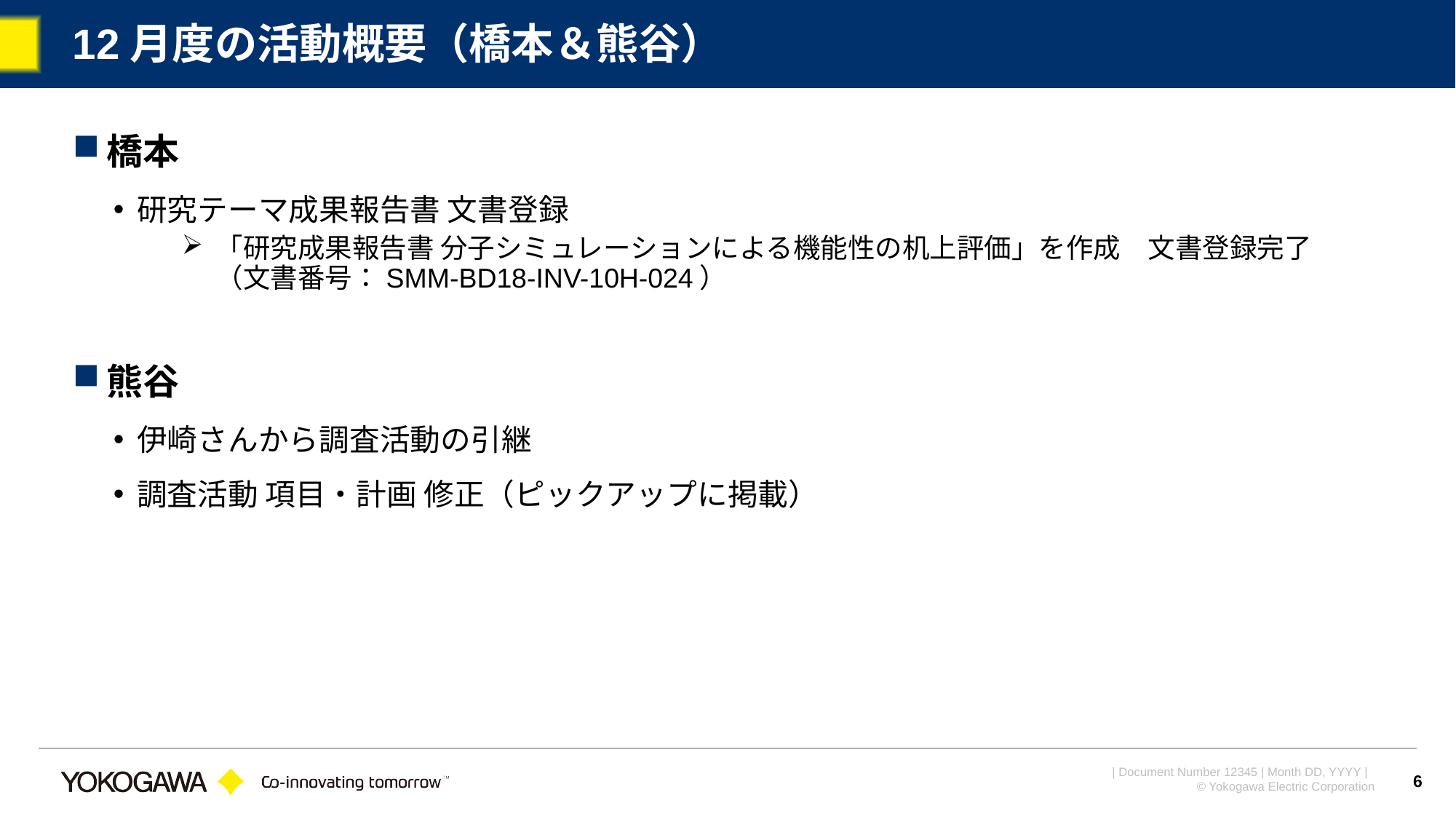

# 12月度の活動概要（橋本＆熊谷）
橋本
研究テーマ成果報告書 文書登録
「研究成果報告書 分子シミュレーションによる機能性の机上評価」を作成　文書登録完了
（文書番号：SMM-BD18-INV-10H-024）

熊谷
伊崎さんから調査活動の引継
調査活動 項目・計画 修正（ピックアップに掲載）
6